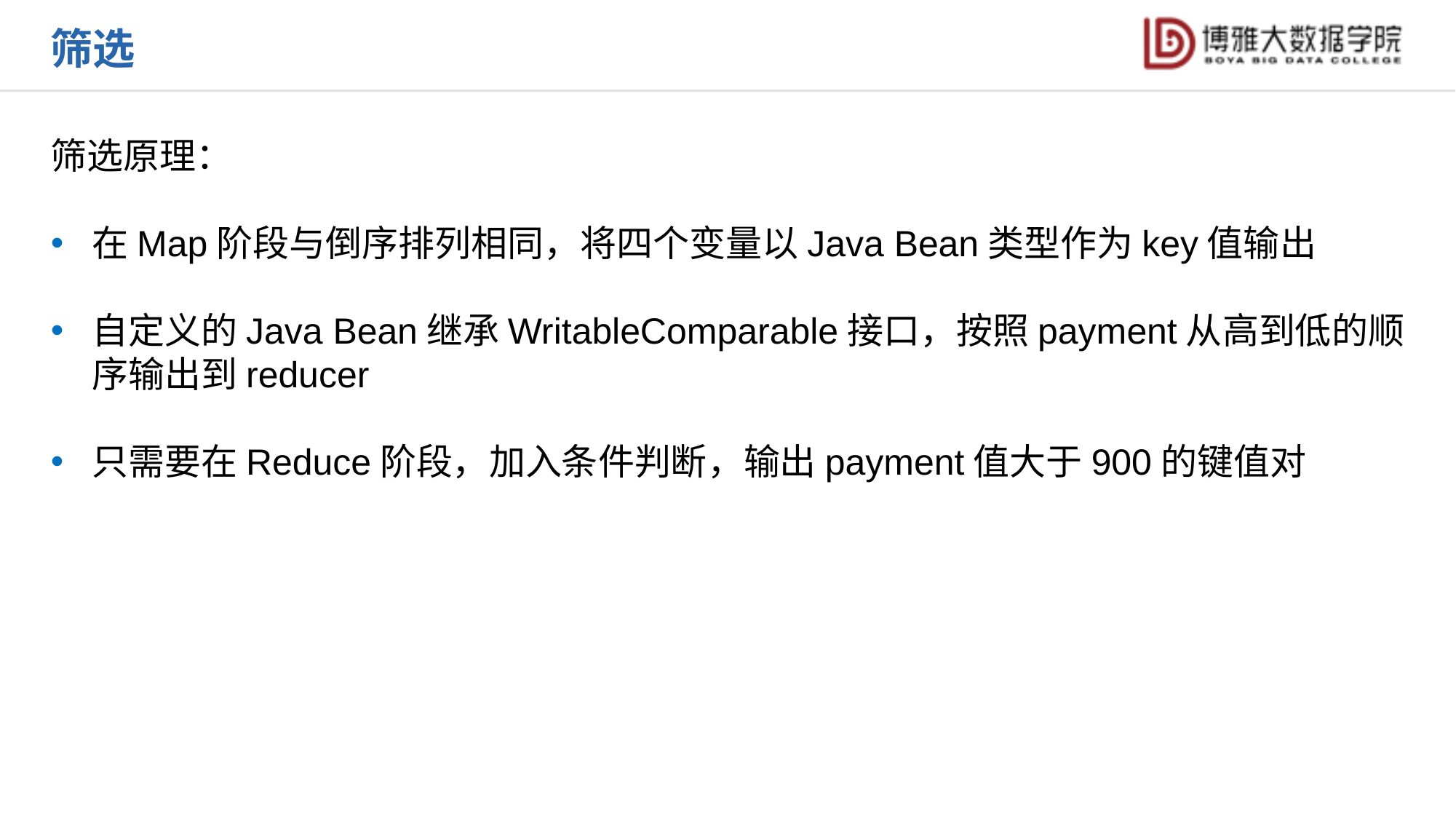

筛选
筛选原理：

在Map阶段与倒序排列相同，将四个变量以Java Bean类型作为key值输出

自定义的Java Bean继承WritableComparable接口，按照payment从高到低的顺序输出到reducer

只需要在Reduce阶段，加入条件判断，输出payment值大于900的键值对